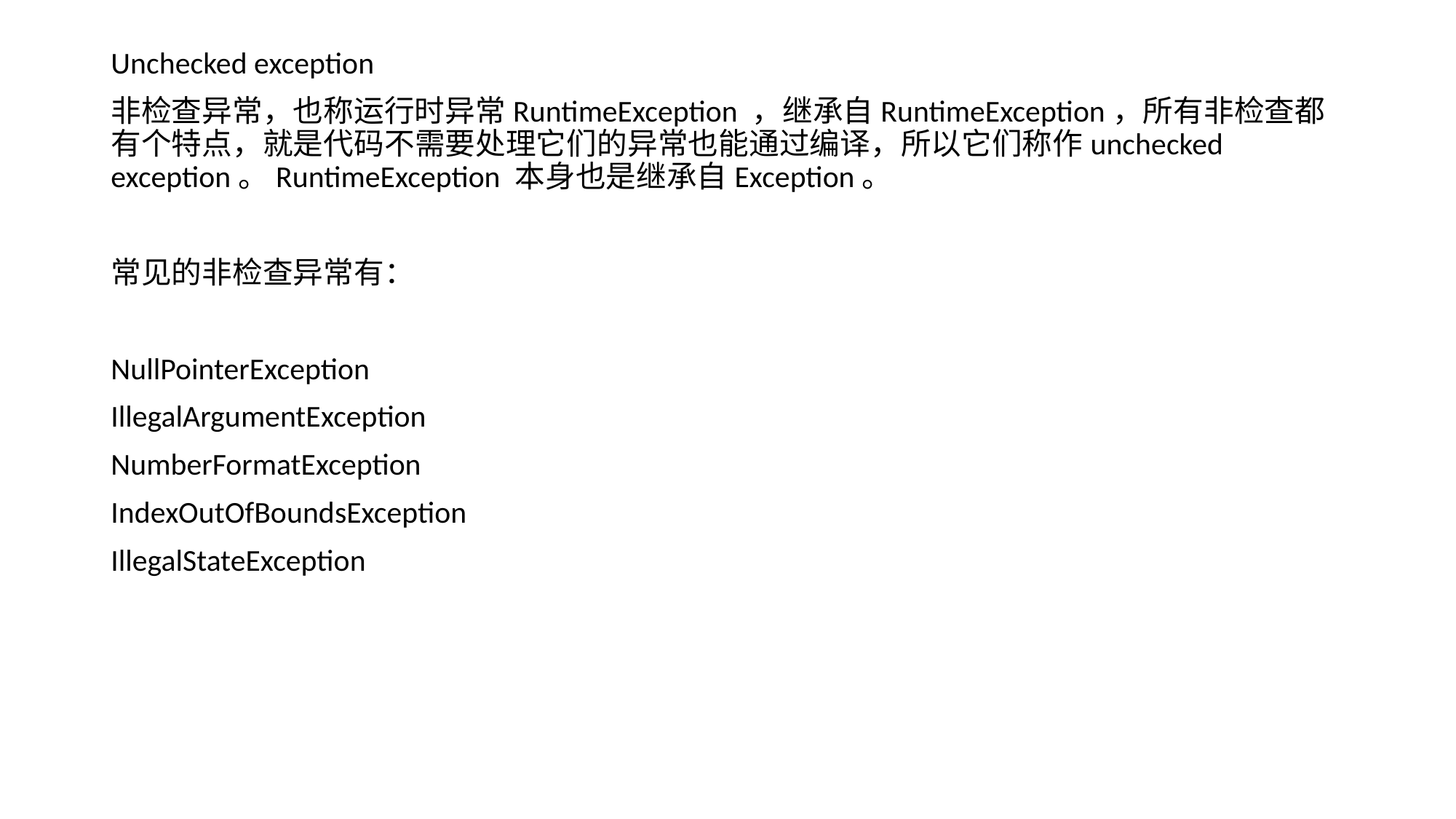

Unchecked exception
非检查异常，也称运行时异常RuntimeException ，继承自RuntimeException，所有非检查都有个特点，就是代码不需要处理它们的异常也能通过编译，所以它们称作unchecked exception。RuntimeException 本身也是继承自Exception。

常见的非检查异常有：

NullPointerException
IllegalArgumentException
NumberFormatException
IndexOutOfBoundsException
IllegalStateException